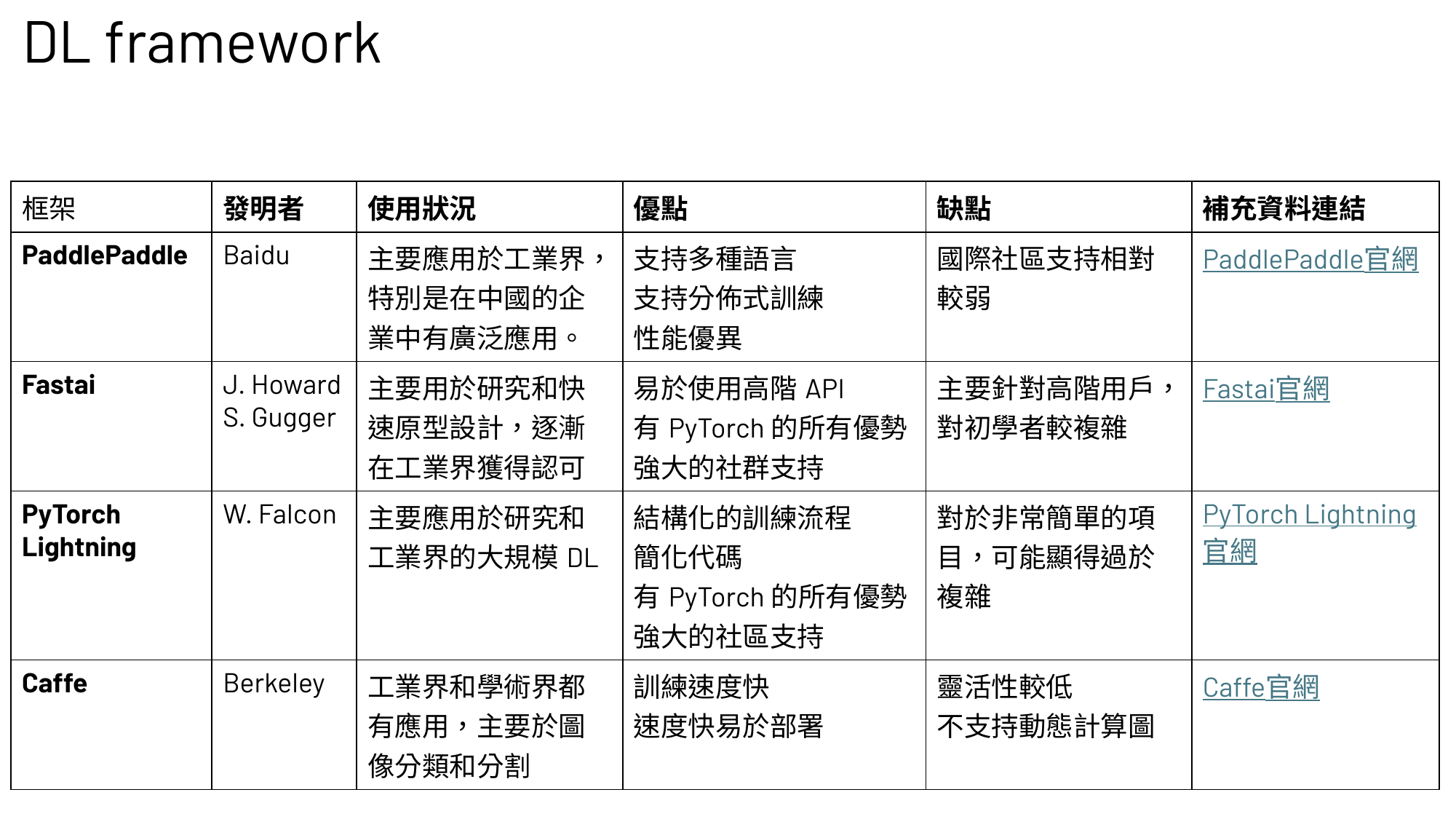

# DL framework
| 框架 | 發明者 | 使用狀況 | 優點 | 缺點 | 補充資料連結 |
| --- | --- | --- | --- | --- | --- |
| PaddlePaddle | Baidu | 主要應用於工業界，特別是在中國的企業中有廣泛應用。 | 支持多種語言 支持分佈式訓練 性能優異 | 國際社區支持相對較弱 | PaddlePaddle官網 |
| Fastai | J. Howard S. Gugger | 主要用於研究和快速原型設計，逐漸在工業界獲得認可 | 易於使用高階API 有PyTorch的所有優勢 強大的社群支持 | 主要針對高階用戶，對初學者較複雜 | Fastai官網 |
| PyTorch Lightning | W. Falcon | 主要應用於研究和工業界的大規模DL | 結構化的訓練流程 簡化代碼 有PyTorch的所有優勢 強大的社區支持 | 對於非常簡單的項目，可能顯得過於複雜 | PyTorch Lightning官網 |
| Caffe | Berkeley | 工業界和學術界都有應用，主要於圖像分類和分割 | 訓練速度快 速度快易於部署 | 靈活性較低 不支持動態計算圖 | Caffe官網 |